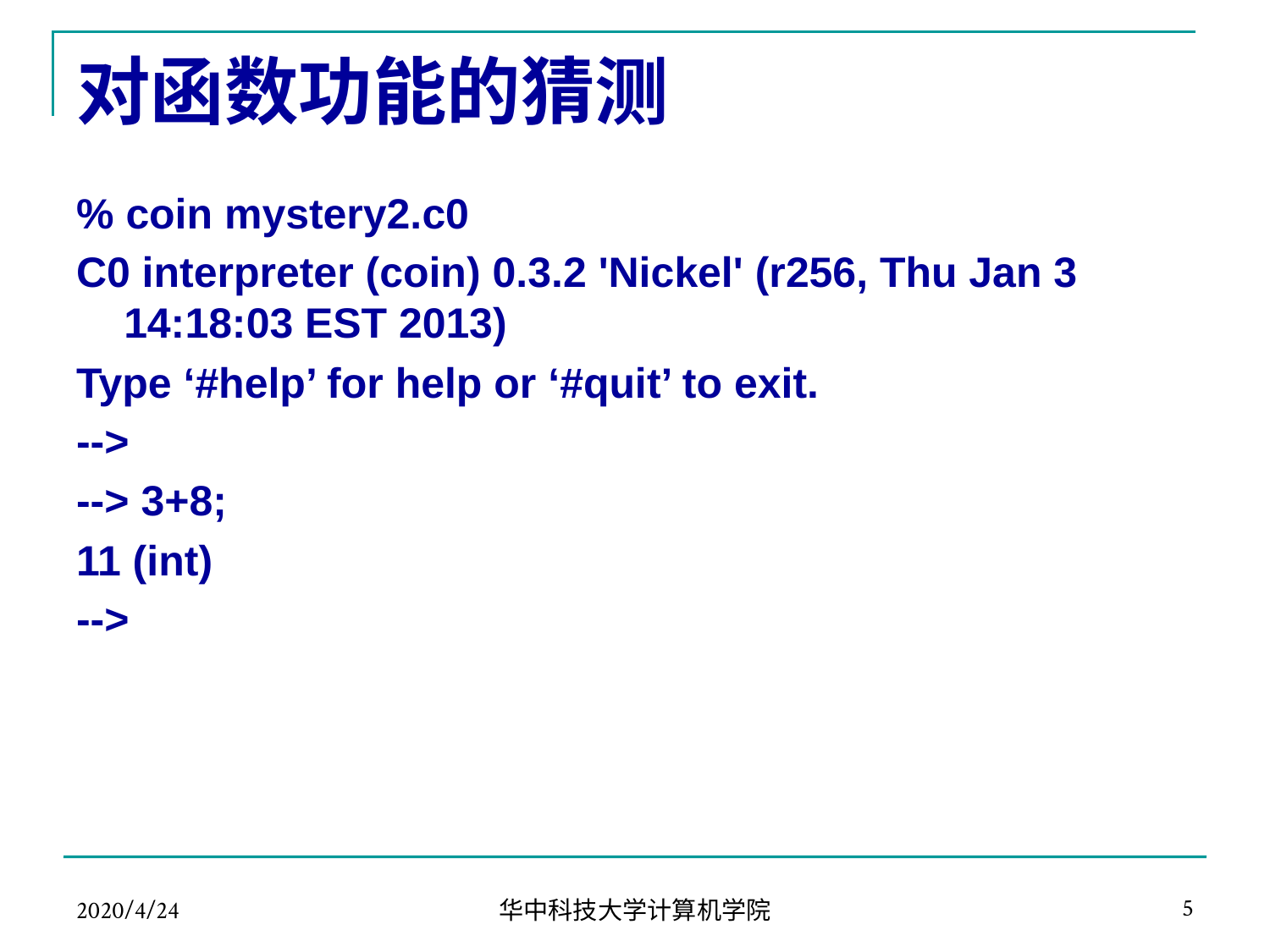

# 对函数功能的猜测
% coin mystery2.c0
C0 interpreter (coin) 0.3.2 'Nickel' (r256, Thu Jan 3 14:18:03 EST 2013)
Type ‘#help’ for help or ‘#quit’ to exit.
-->
--> 3+8;
11 (int)
-->
2020/4/24
5
华中科技大学计算机学院